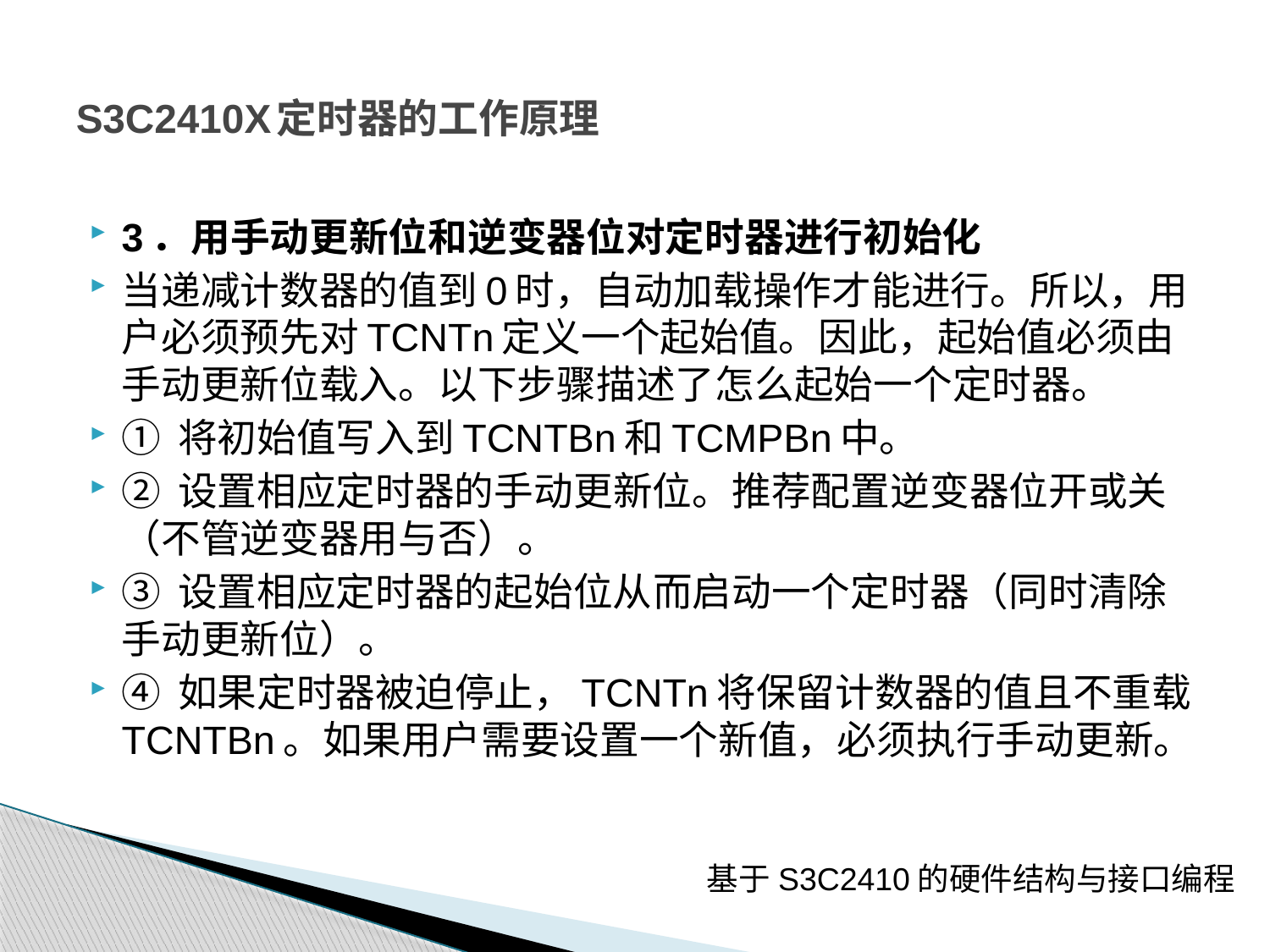

# S3C2410X定时器的工作原理
3．用手动更新位和逆变器位对定时器进行初始化
当递减计数器的值到0时，自动加载操作才能进行。所以，用户必须预先对TCNTn定义一个起始值。因此，起始值必须由手动更新位载入。以下步骤描述了怎么起始一个定时器。
① 将初始值写入到TCNTBn和TCMPBn中。
② 设置相应定时器的手动更新位。推荐配置逆变器位开或关（不管逆变器用与否）。
③ 设置相应定时器的起始位从而启动一个定时器（同时清除手动更新位）。
④ 如果定时器被迫停止，TCNTn将保留计数器的值且不重载TCNTBn。如果用户需要设置一个新值，必须执行手动更新。

基于S3C2410的硬件结构与接口编程